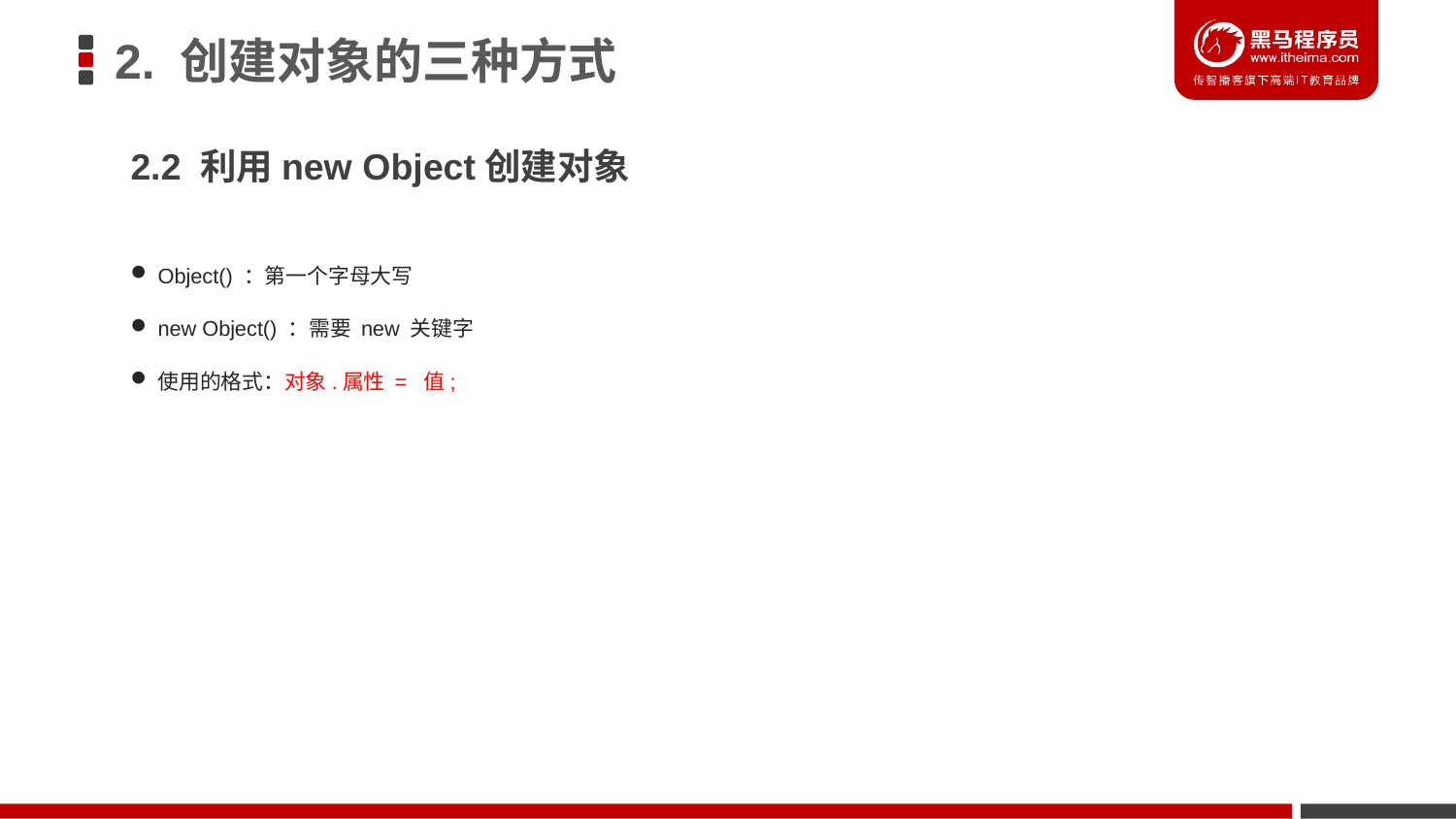

# 2. 创建对象的三种方式
2.2 利用new Object创建对象
Object() ：第一个字母大写
new Object() ：需要 new 关键字
使用的格式：对象.属性 =  值;